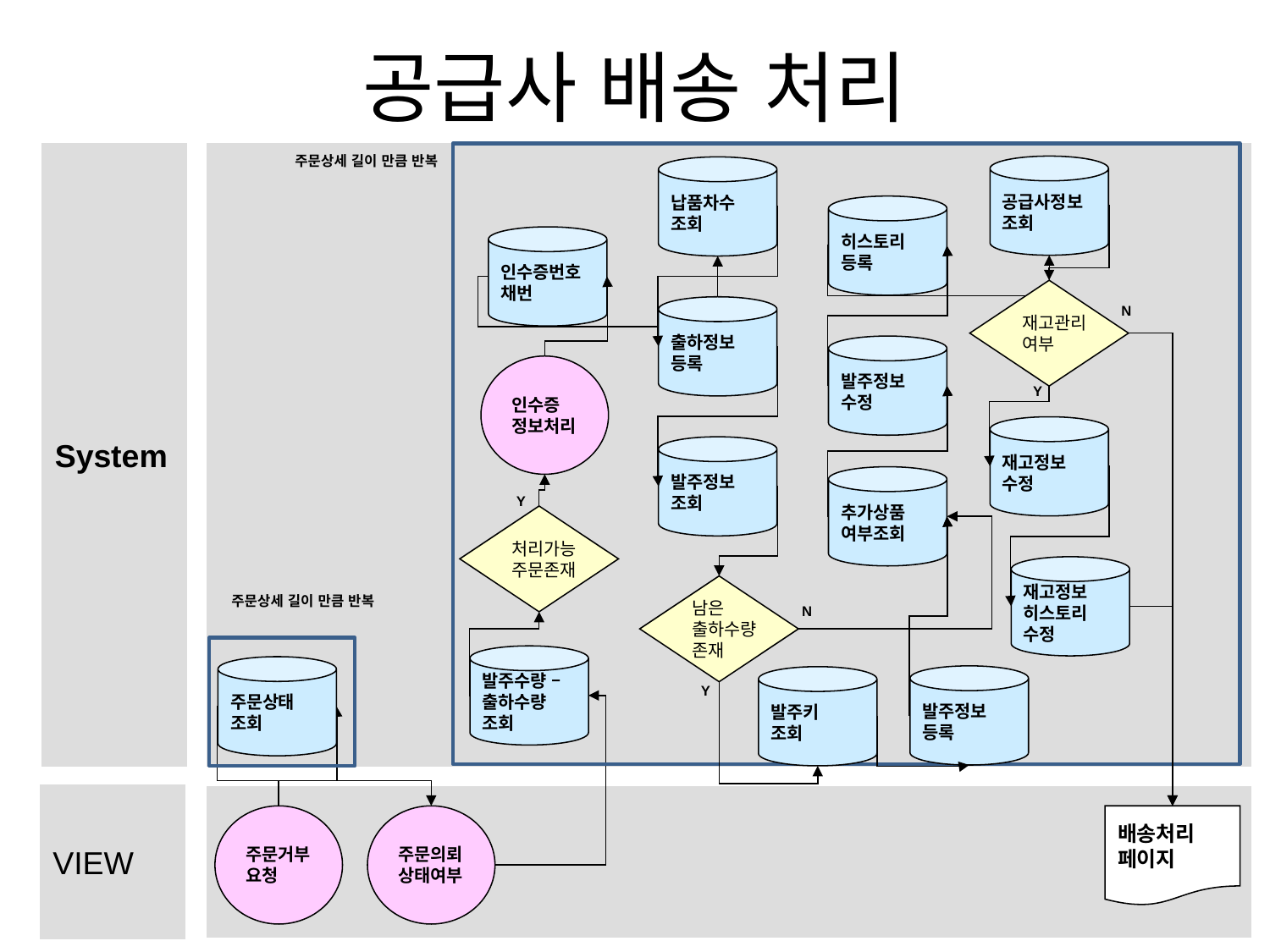

# 공급사 배송 처리
System

주문상세 길이 만큼 반복
공급사정보
조회
납품차수
조회
히스토리
등록
인수증번호
채번
재고관리
여부
N
출하정보
등록
발주정보
수정
인수증
정보처리
Y
재고정보
수정
발주정보
조회
추가상품
여부조회
Y
처리가능
주문존재
재고정보
히스토리
수정
남은
출하수량
존재
주문상세 길이 만큼 반복
N

발주수량 –
출하수량
조회
주문상태
조회
발주정보
등록
발주키
조회
Y
VIEW

주문거부
요청
주문의뢰
상태여부
배송처리
페이지